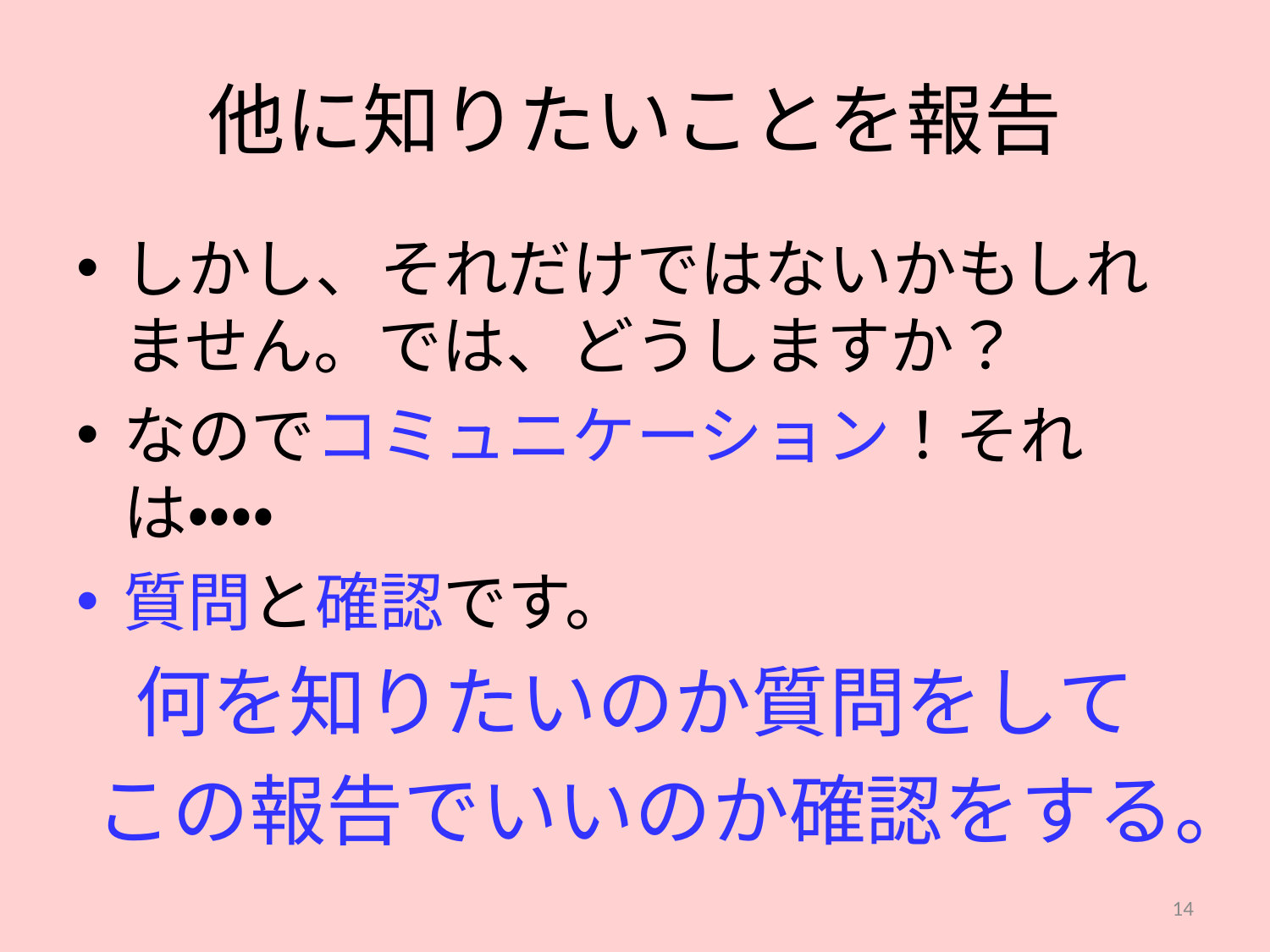

# 他に知りたいことを報告
しかし、それだけではないかもしれません。では、どうしますか？
なのでコミュニケーション！それは・・・・
質問と確認です。
何を知りたいのか質問をして
この報告でいいのか確認をする。

14